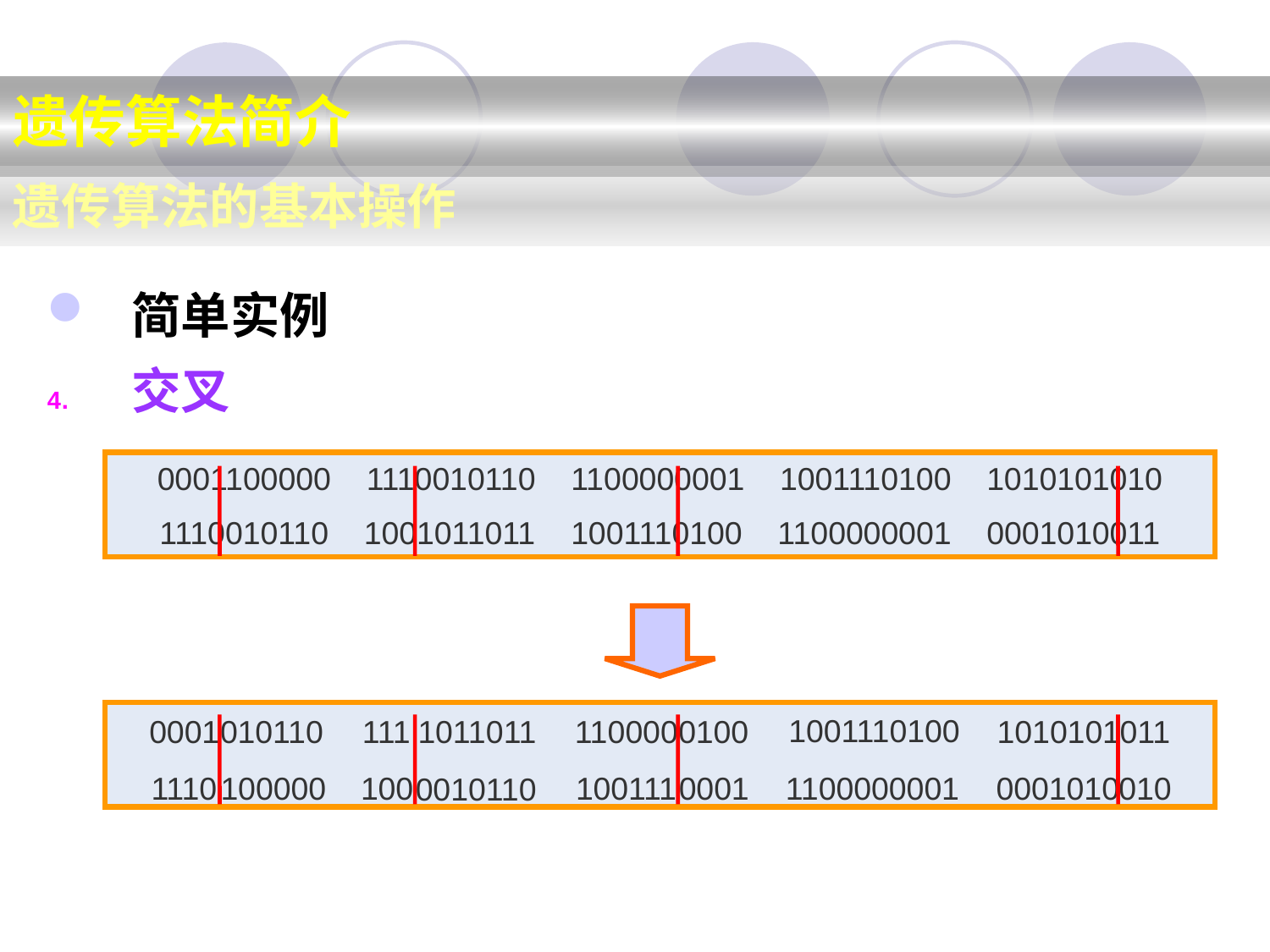

遗传算法简介
遗传算法的基本操作
简单实例
交叉
0001100000    1110010110    1100000001    1001110100    1010101010
1110010110    1001011011    1001110100    1100000001    0001010011

0001100000    1110010110    1100000001    1001110100    1010101010
1110010110    1001011011    1100000001    1001110100    0001010011
1001110100
0001
010110
111
1011011
110000
0100
1010101
011

1110
100000
100111
0001
1100000001
010
100
0001010
0010110